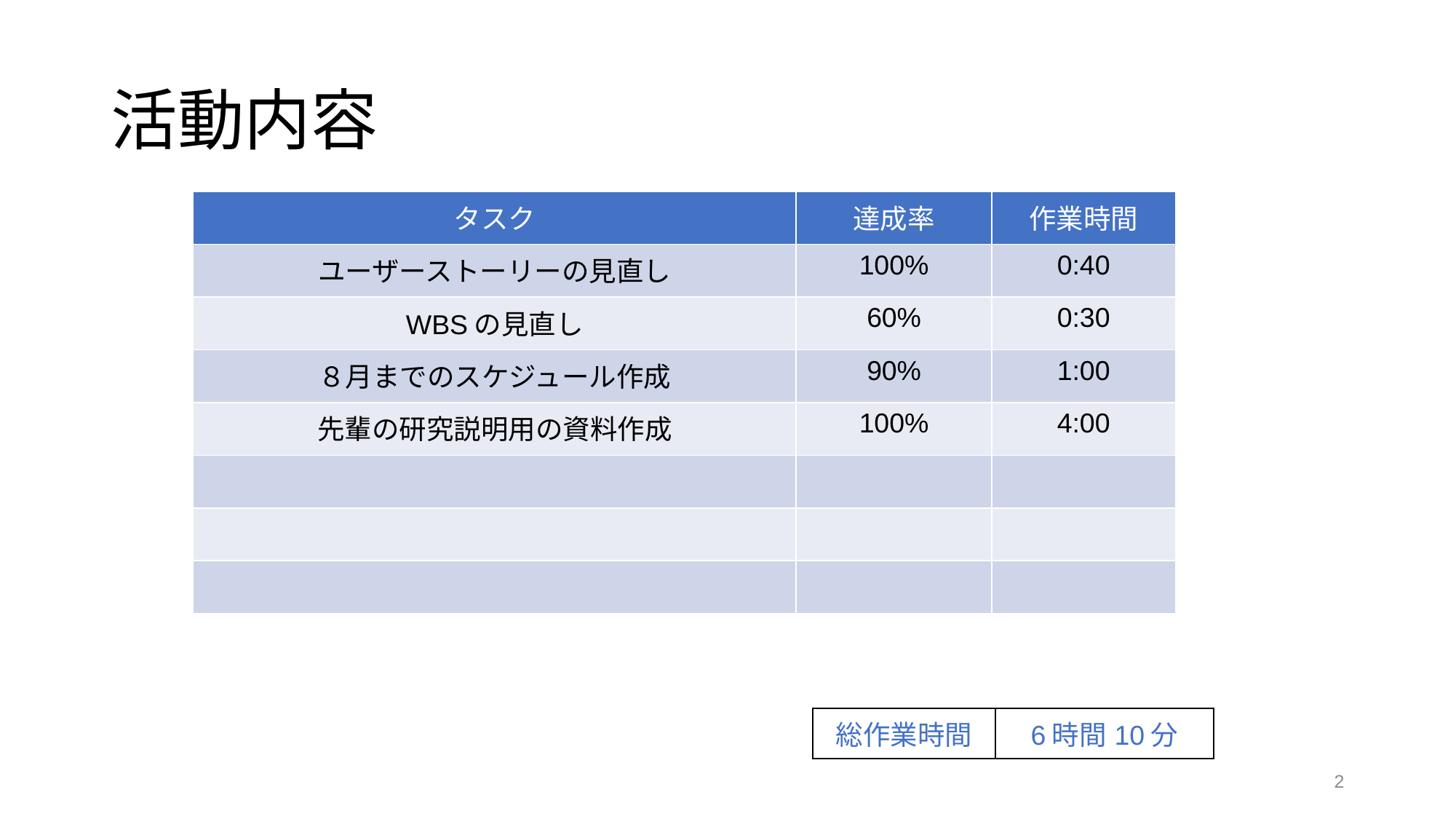

# 活動内容
| タスク | 達成率 | 作業時間 |
| --- | --- | --- |
| ユーザーストーリーの見直し | 100% | 0:40 |
| WBSの見直し | 60% | 0:30 |
| ８月までのスケジュール作成 | 90% | 1:00 |
| 先輩の研究説明用の資料作成 | 100% | 4:00 |
|  |  |  |
|  |  |  |
|  |  |  |
| 総作業時間 | 6時間10分 |
| --- | --- |
2